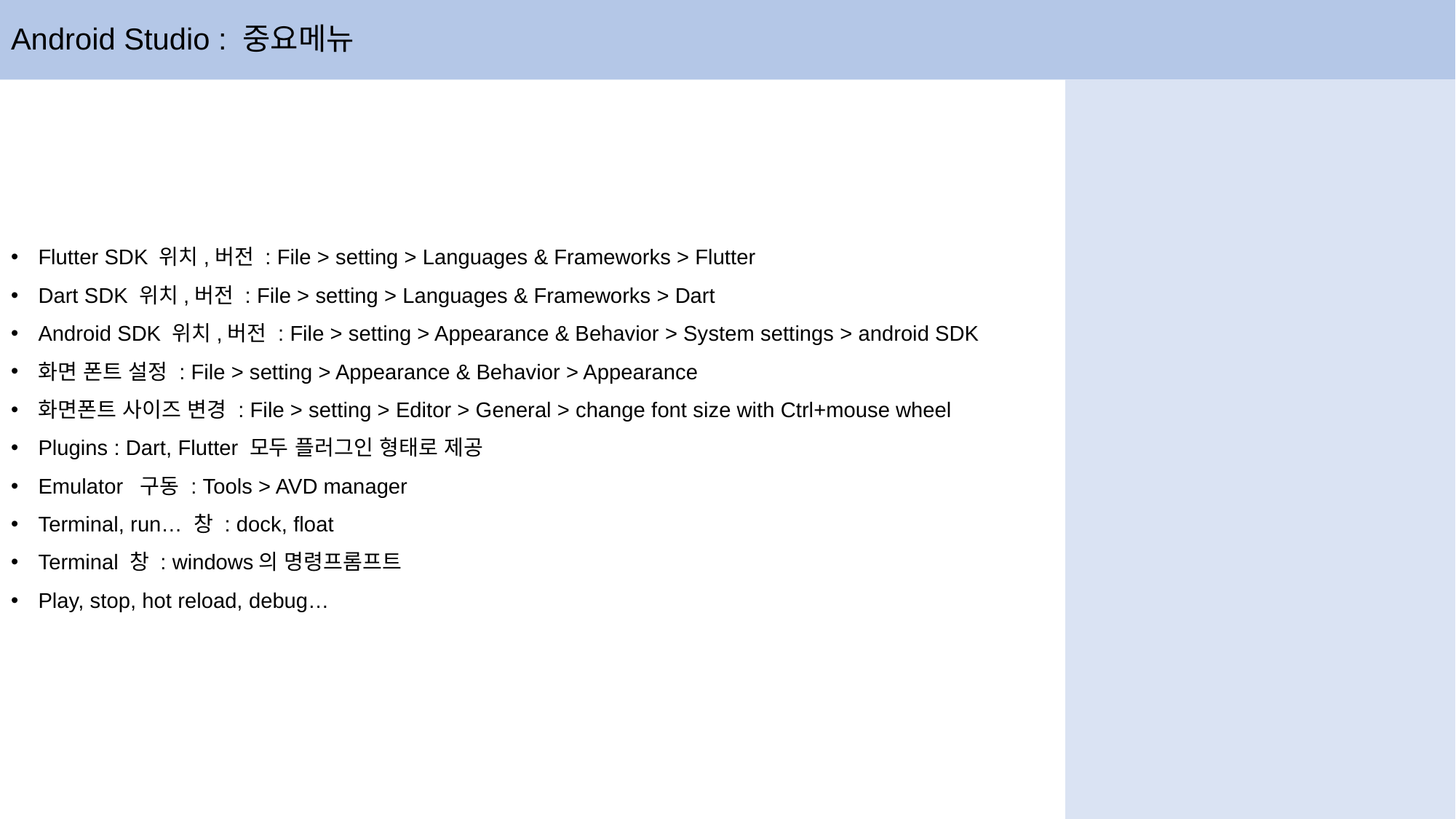

# Android Studio : 중요메뉴

Flutter SDK 위치,버전 : File > setting > Languages & Frameworks > Flutter
Dart SDK 위치,버전 : File > setting > Languages & Frameworks > Dart
Android SDK 위치,버전 : File > setting > Appearance & Behavior > System settings > android SDK
화면 폰트 설정 : File > setting > Appearance & Behavior > Appearance
화면폰트 사이즈 변경 : File > setting > Editor > General > change font size with Ctrl+mouse wheel
Plugins : Dart, Flutter 모두 플러그인 형태로 제공
Emulator  구동 : Tools > AVD manager
Terminal, run… 창 : dock, float
Terminal 창 : windows의 명령프롬프트
Play, stop, hot reload, debug…